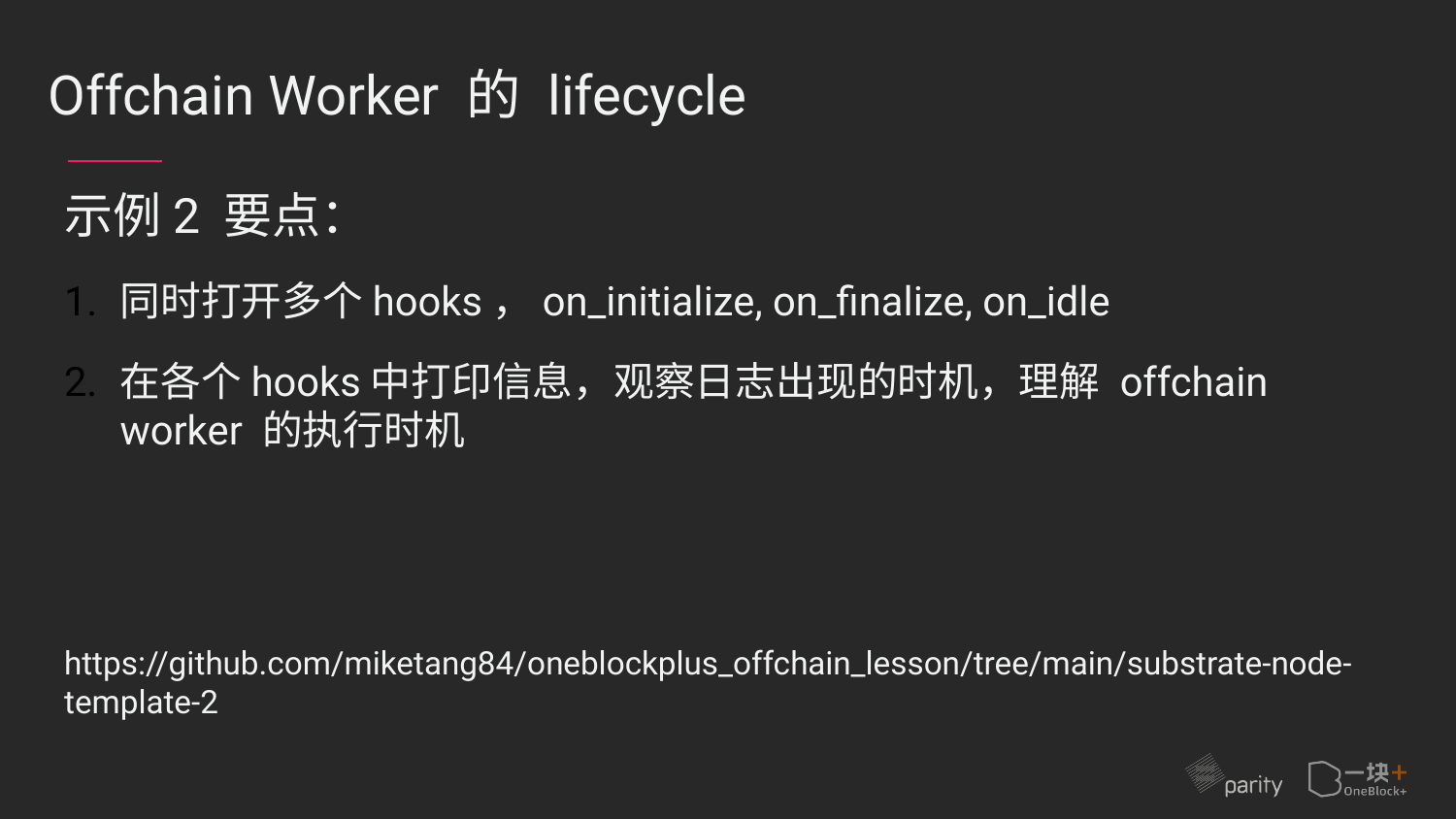

Offchain Worker 的 lifecycle
示例2 要点：
同时打开多个hooks，on_initialize, on_finalize, on_idle
在各个hooks中打印信息，观察日志出现的时机，理解 offchain worker 的执行时机

https://github.com/miketang84/oneblockplus_offchain_lesson/tree/main/substrate-node-template-2